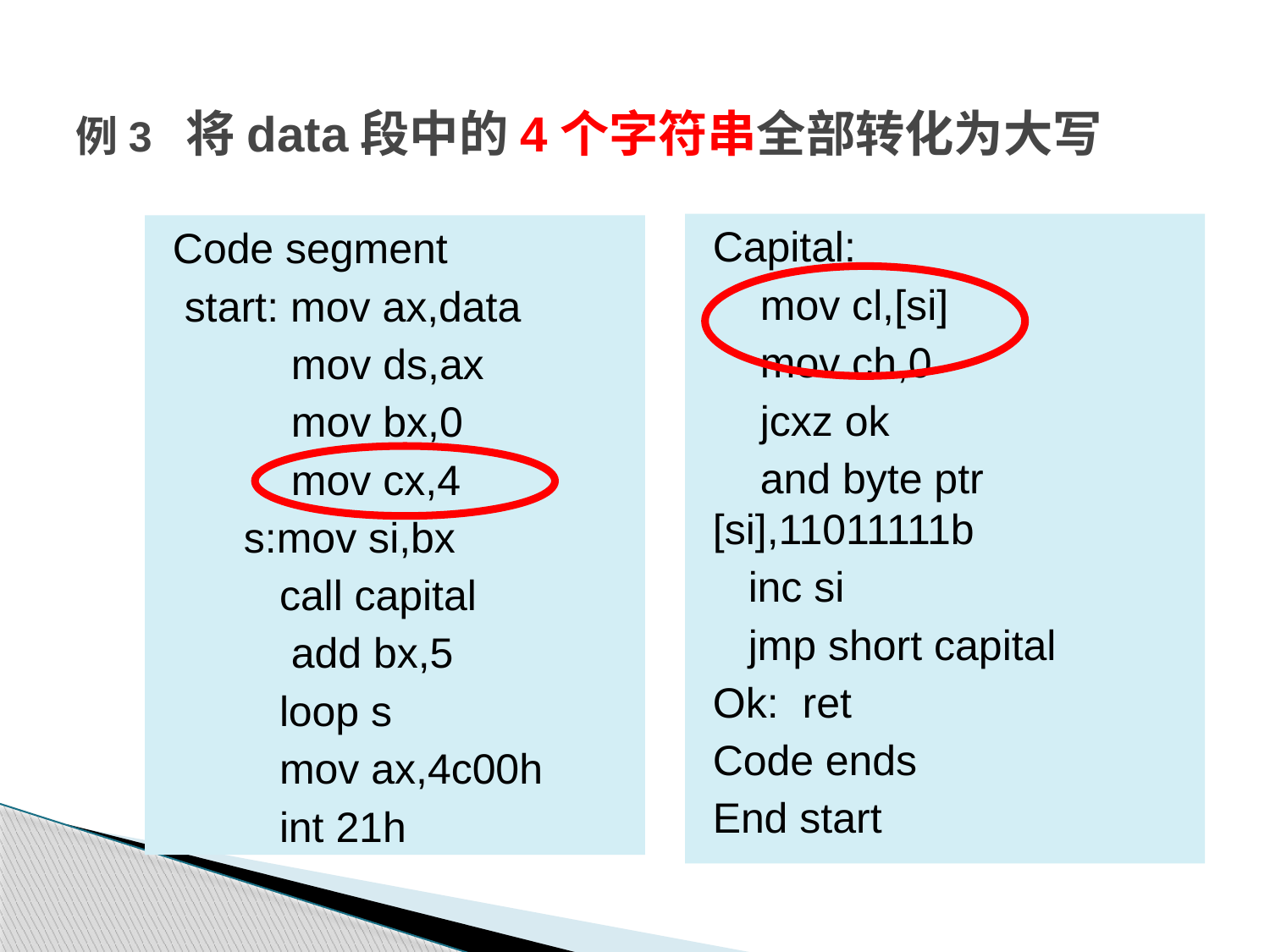

# 例3  将data段中的4个字符串全部转化为大写
Capital:
    mov cl,[si]
    mov ch,0
    jcxz ok
    and byte ptr [si],11011111b
   inc si
   jmp short capital
Ok:  ret
Code ends
End start

Code segment
 start: mov ax,data
          mov ds,ax
          mov bx,0
          mov cx,4
      s:mov si,bx
         call capital
          add bx,5
         loop s
         mov ax,4c00h
         int 21h